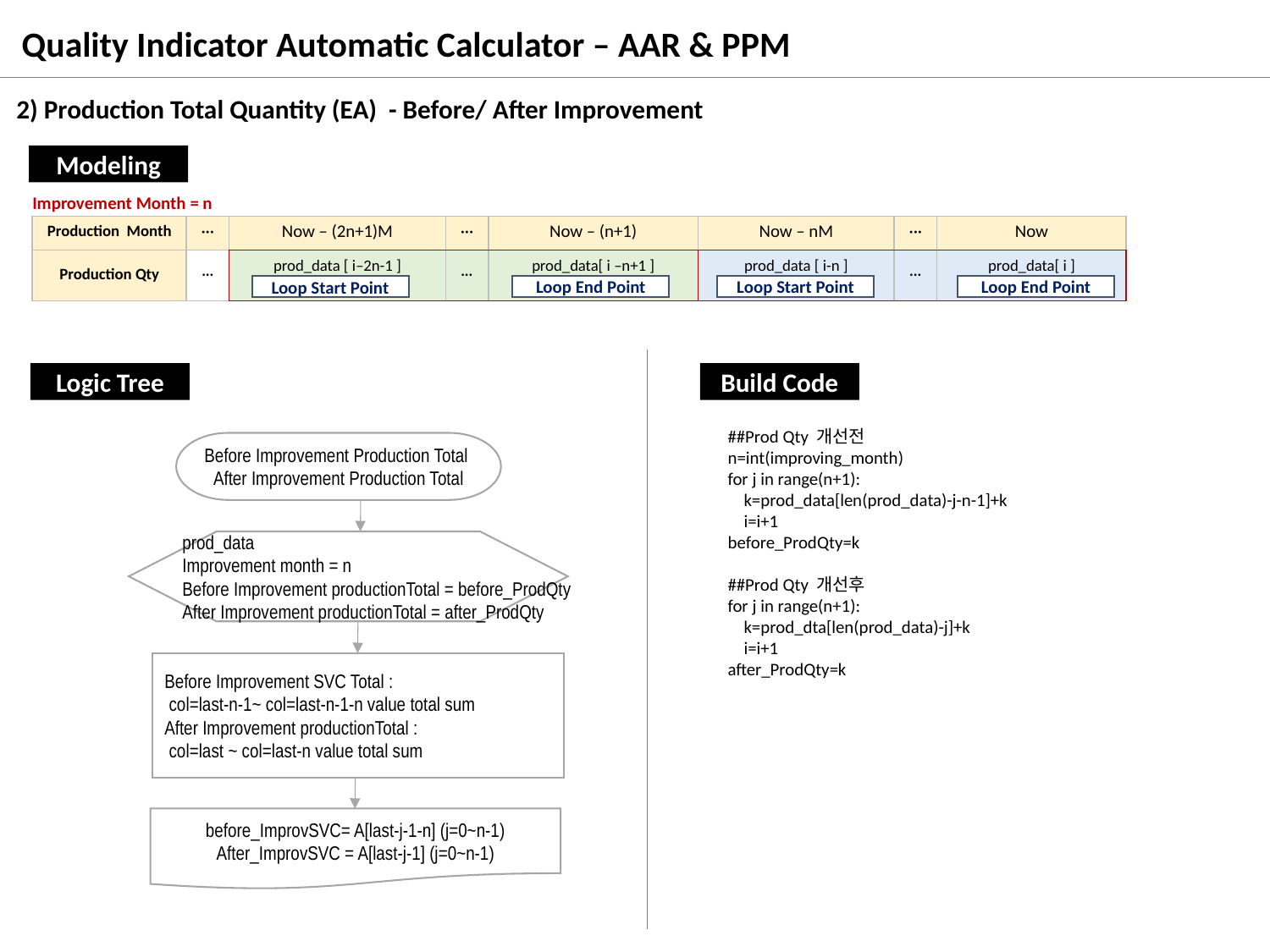

Quality Indicator Automatic Calculator – AAR & PPM
2) Production Total Quantity (EA)  - Before/ After Improvement
Modeling
Improvement Month = n
| Production Month | ··· | Now – (2n+1)M | ··· | Now – (n+1) | Now – nM | ··· | Now |
| --- | --- | --- | --- | --- | --- | --- | --- |
| Production Qty | ··· | prod\_data [ i–2n-1 ] | ··· | prod\_data[ i –n+1 ] | prod\_data [ i-n ] | ··· | prod\_data[ i ] |
Loop End Point
Loop End Point
Loop Start Point
Loop Start Point
Logic Tree
Build Code
    ##Prod Qty 개선전
    n=int(improving_month)
    for j in range(n+1):
        k=prod_data[len(prod_data)-j-n-1]+k
        i=i+1
    before_ProdQty=k

    ##Prod Qty 개선후
    for j in range(n+1):
        k=prod_dta[len(prod_data)-j]+k
        i=i+1
    after_ProdQty=k
Before Improvement Production Total
After Improvement Production Total

prod_data
Improvement month = n
Before Improvement productionTotal = before_ProdQty
After Improvement productionTotal = after_ProdQty

Before Improvement SVC Total :
 col=last-n-1~ col=last-n-1-n value total sum
After Improvement productionTotal :
 col=last ~ col=last-n value total sum
before_ImprovSVC= A[last-j-1-n] (j=0~n-1)
After_ImprovSVC = A[last-j-1] (j=0~n-1)